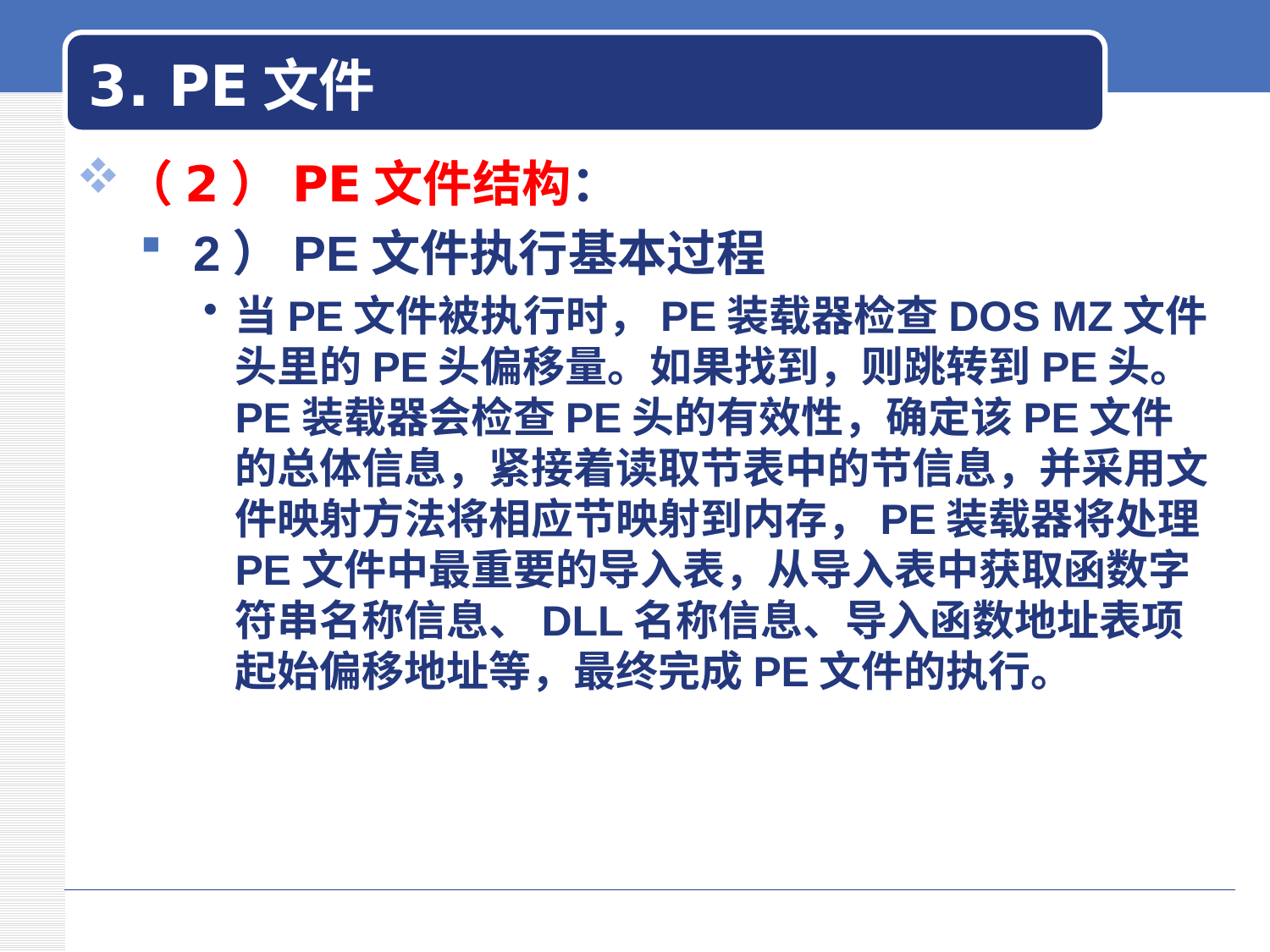

# 3. PE文件
（2）PE文件结构：
 2）PE文件执行基本过程
当PE文件被执行时，PE装载器检查DOS MZ文件头里的PE头偏移量。如果找到，则跳转到PE头。PE装载器会检查PE头的有效性，确定该PE文件的总体信息，紧接着读取节表中的节信息，并采用文件映射方法将相应节映射到内存，PE装载器将处理PE文件中最重要的导入表，从导入表中获取函数字符串名称信息、DLL名称信息、导入函数地址表项起始偏移地址等，最终完成PE文件的执行。